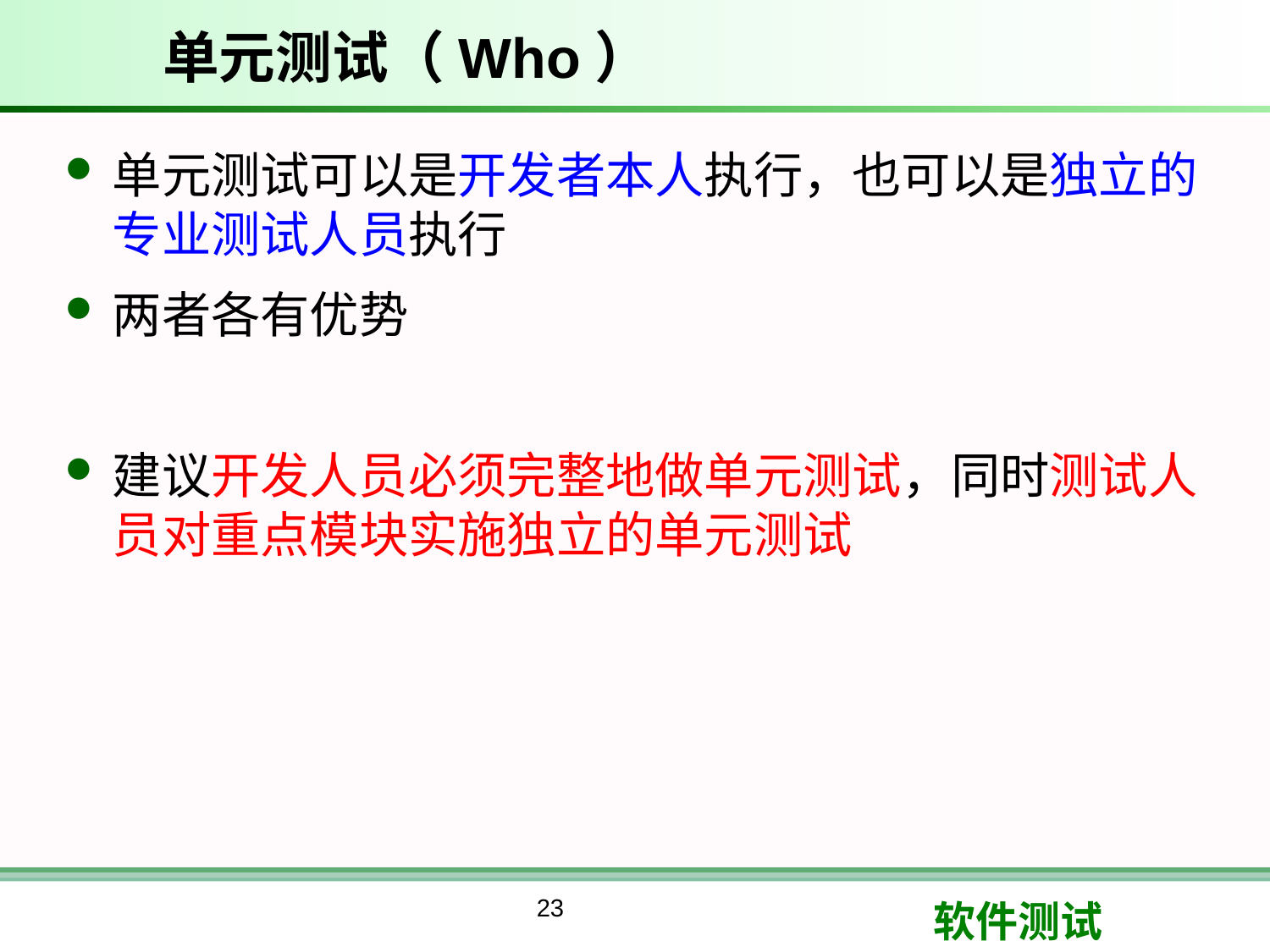

# 单元测试（Who）
单元测试可以是开发者本人执行，也可以是独立的专业测试人员执行
两者各有优势

建议开发人员必须完整地做单元测试，同时测试人员对重点模块实施独立的单元测试
23